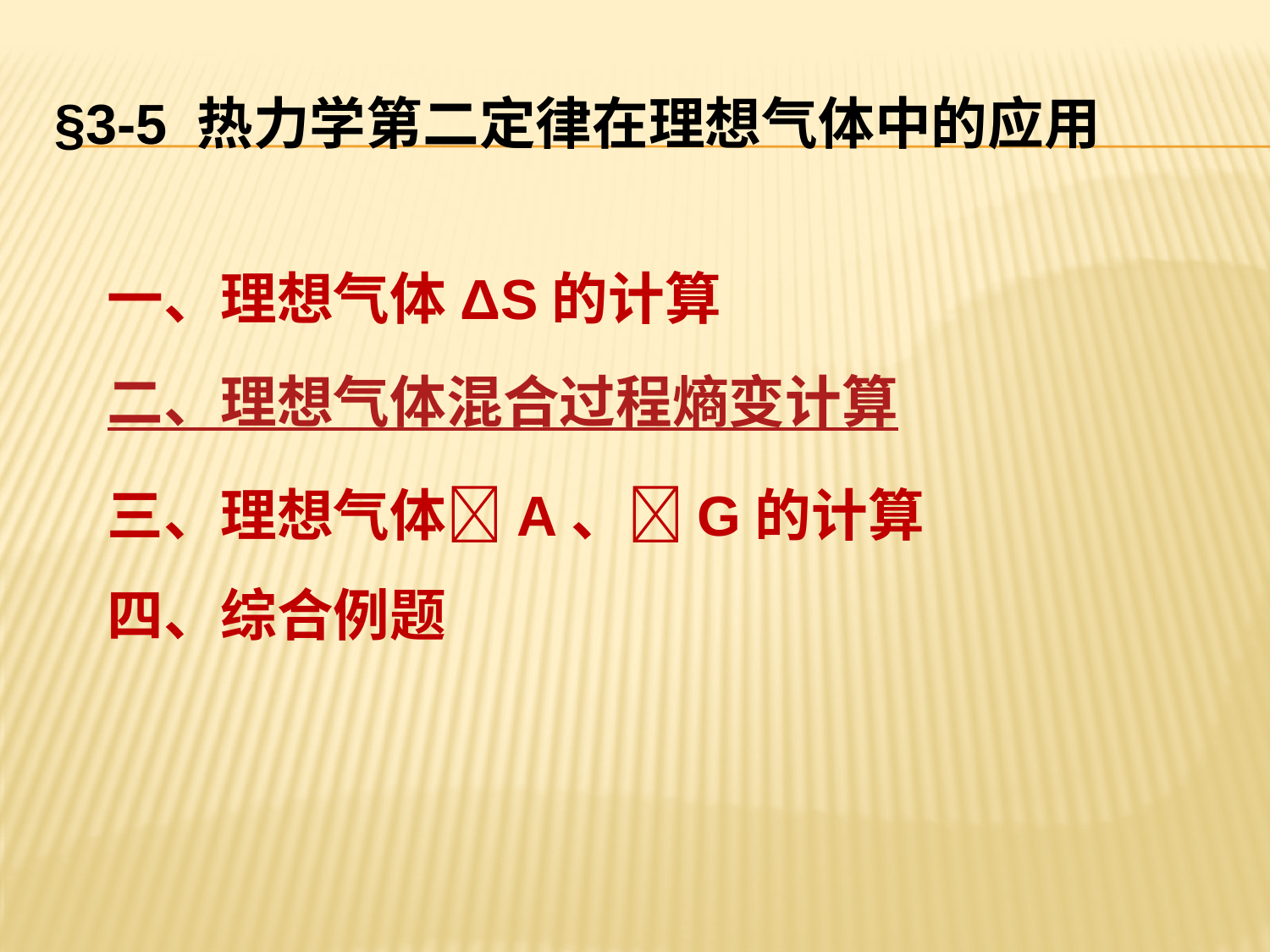

# §3-5 热力学第二定律在理想气体中的应用
一、理想气体ΔS的计算
二、理想气体混合过程熵变计算
三、理想气体ΔA、ΔG的计算
四、综合例题